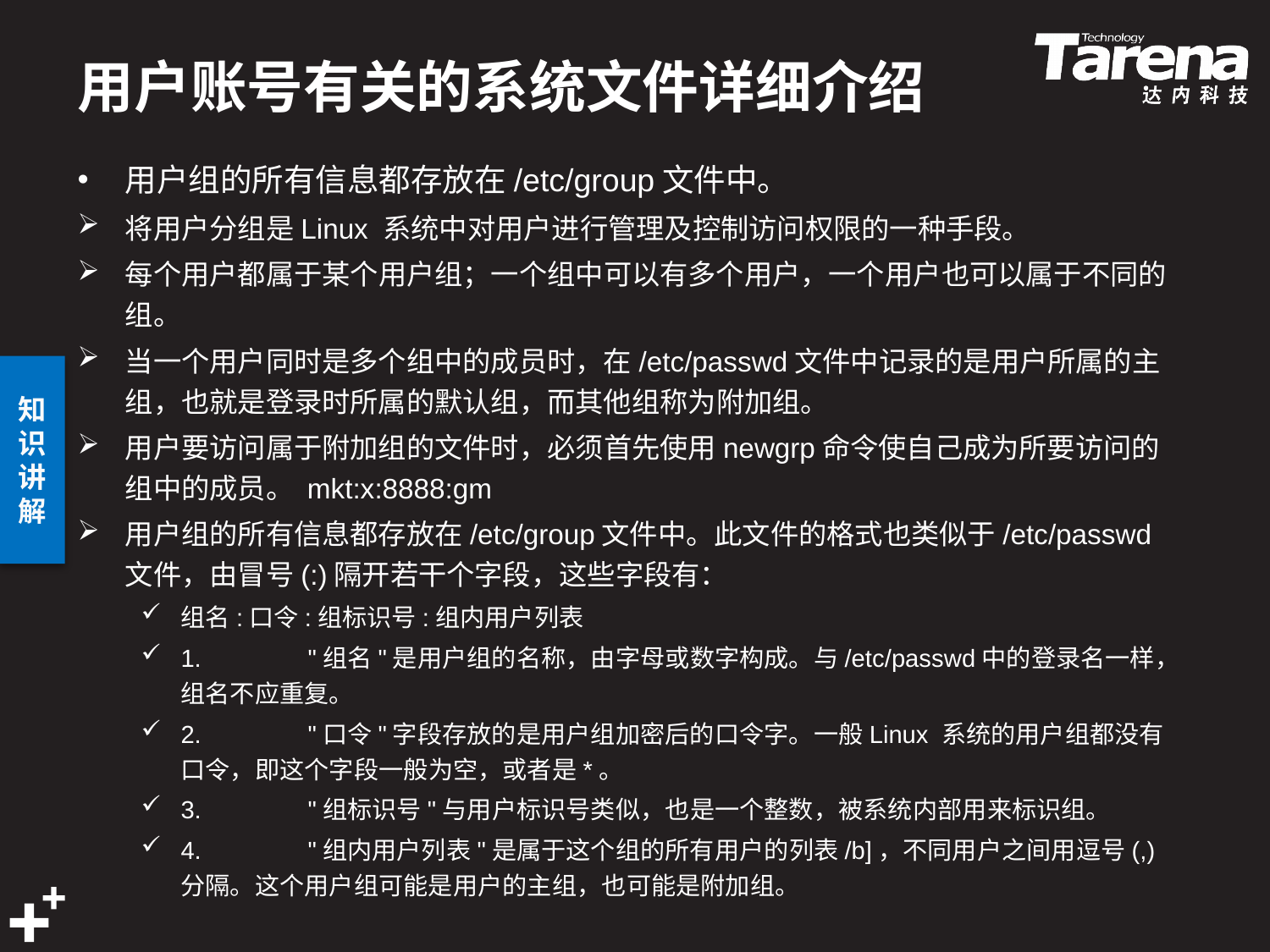

# 用户账号有关的系统文件详细介绍
用户组的所有信息都存放在/etc/group文件中。
将用户分组是Linux 系统中对用户进行管理及控制访问权限的一种手段。
每个用户都属于某个用户组；一个组中可以有多个用户，一个用户也可以属于不同的组。
当一个用户同时是多个组中的成员时，在/etc/passwd文件中记录的是用户所属的主组，也就是登录时所属的默认组，而其他组称为附加组。
用户要访问属于附加组的文件时，必须首先使用newgrp命令使自己成为所要访问的组中的成员。 mkt:x:8888:gm
用户组的所有信息都存放在/etc/group文件中。此文件的格式也类似于/etc/passwd文件，由冒号(:)隔开若干个字段，这些字段有：
组名:口令:组标识号:组内用户列表
1.	"组名"是用户组的名称，由字母或数字构成。与/etc/passwd中的登录名一样，组名不应重复。
2.	"口令"字段存放的是用户组加密后的口令字。一般Linux 系统的用户组都没有口令，即这个字段一般为空，或者是*。
3.	"组标识号"与用户标识号类似，也是一个整数，被系统内部用来标识组。
4.	"组内用户列表"是属于这个组的所有用户的列表/b]，不同用户之间用逗号(,)分隔。这个用户组可能是用户的主组，也可能是附加组。